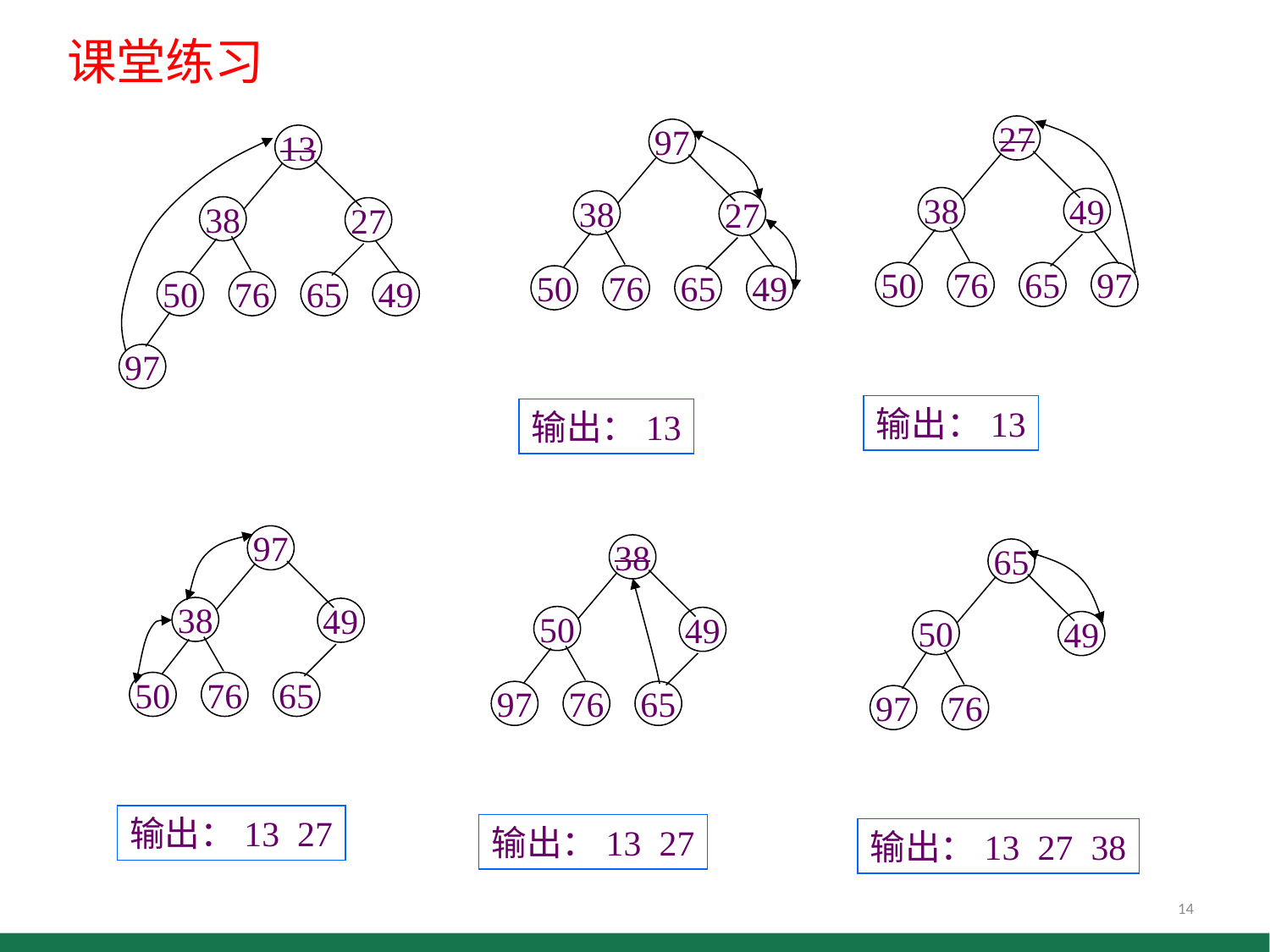

课堂练习
27

38
49

50
76
65
97
输出：13
97

38
27

50
76
65
49
输出：13

13

38
27

50
76
65
49

97

97

38
49

50
76
65
输出：13  27

38

50
49

97
76
65
输出：13  27
65

50
49

97
76
输出：13  27  38

14